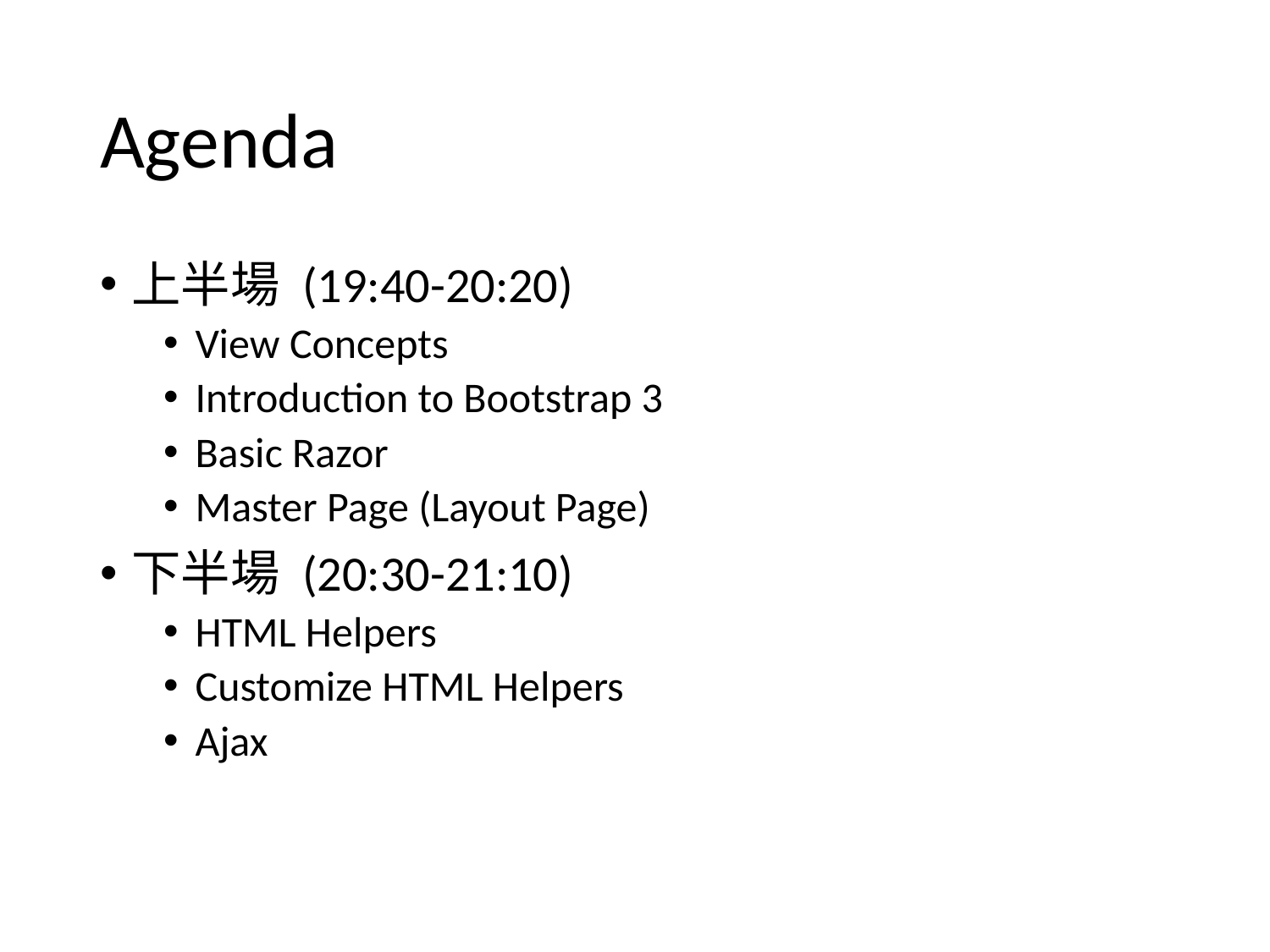

# Agenda
上半場 (19:40-20:20)
View Concepts
Introduction to Bootstrap 3
Basic Razor
Master Page (Layout Page)
下半場 (20:30-21:10)
HTML Helpers
Customize HTML Helpers
Ajax